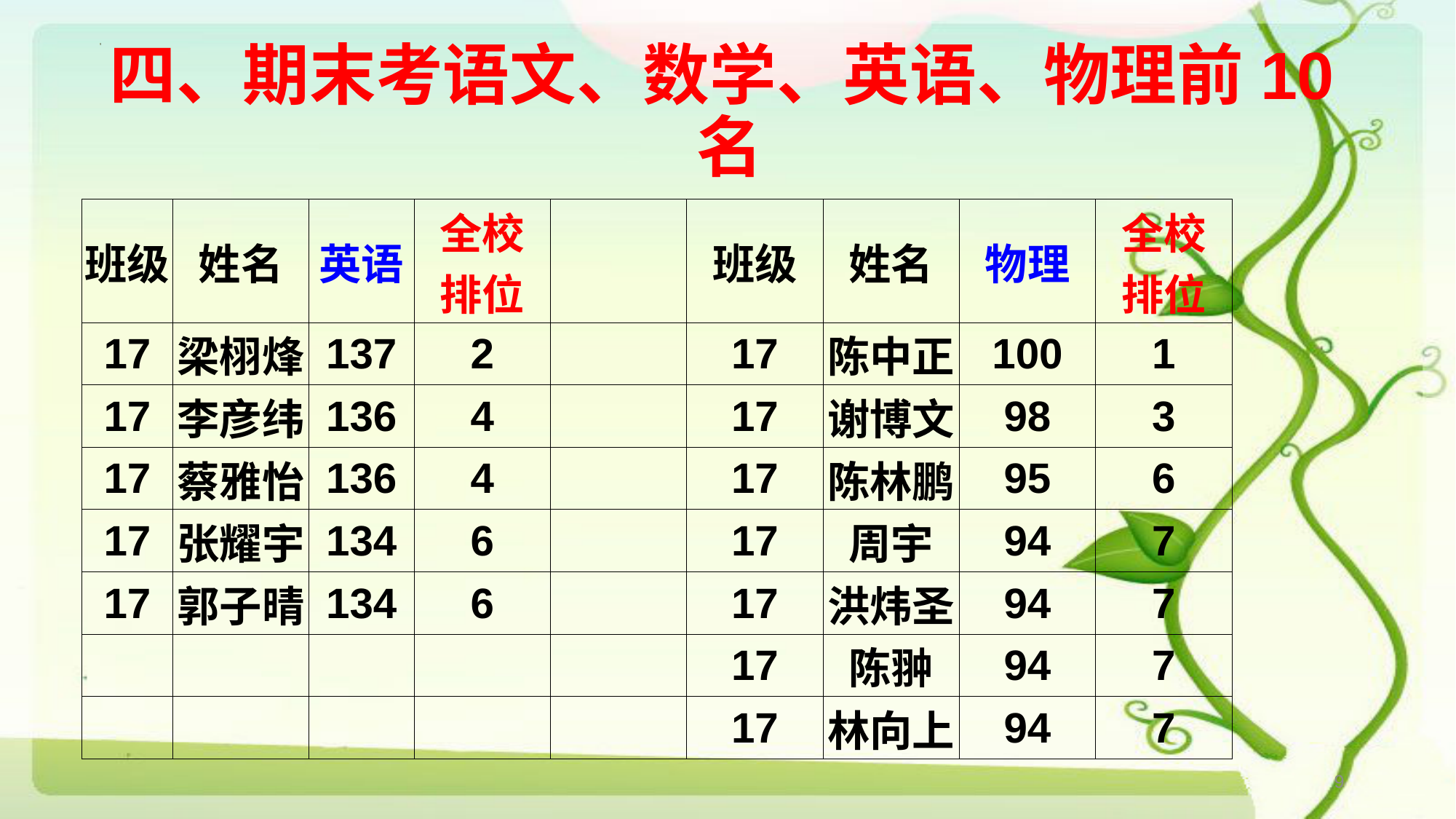

# 四、期末考语文、数学、英语、物理前10名
| 班级 | 姓名 | 英语 | 全校 排位 |  | 班级 | 姓名 | 物理 | 全校 排位 |
| --- | --- | --- | --- | --- | --- | --- | --- | --- |
| 17 | 梁栩烽 | 137 | 2 |  | 17 | 陈中正 | 100 | 1 |
| 17 | 李彦纬 | 136 | 4 |  | 17 | 谢博文 | 98 | 3 |
| 17 | 蔡雅怡 | 136 | 4 |  | 17 | 陈林鹏 | 95 | 6 |
| 17 | 张耀宇 | 134 | 6 |  | 17 | 周宇 | 94 | 7 |
| 17 | 郭子晴 | 134 | 6 |  | 17 | 洪炜圣 | 94 | 7 |
|  |  |  |  |  | 17 | 陈翀 | 94 | 7 |
|  |  |  |  |  | 17 | 林向上 | 94 | 7 |
9